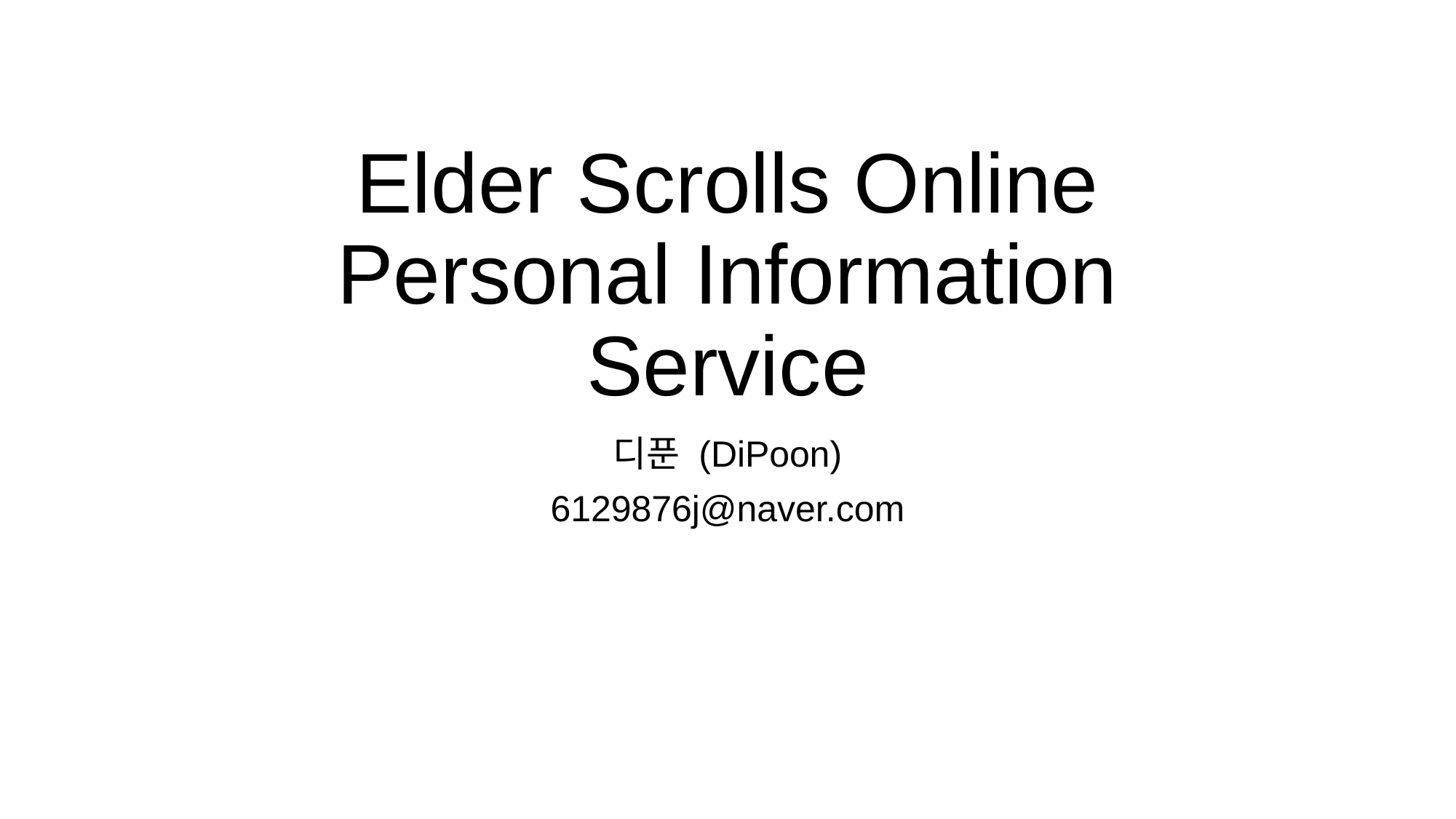

# Elder Scrolls Online Personal Information Service
디푼 (DiPoon)
6129876j@naver.com